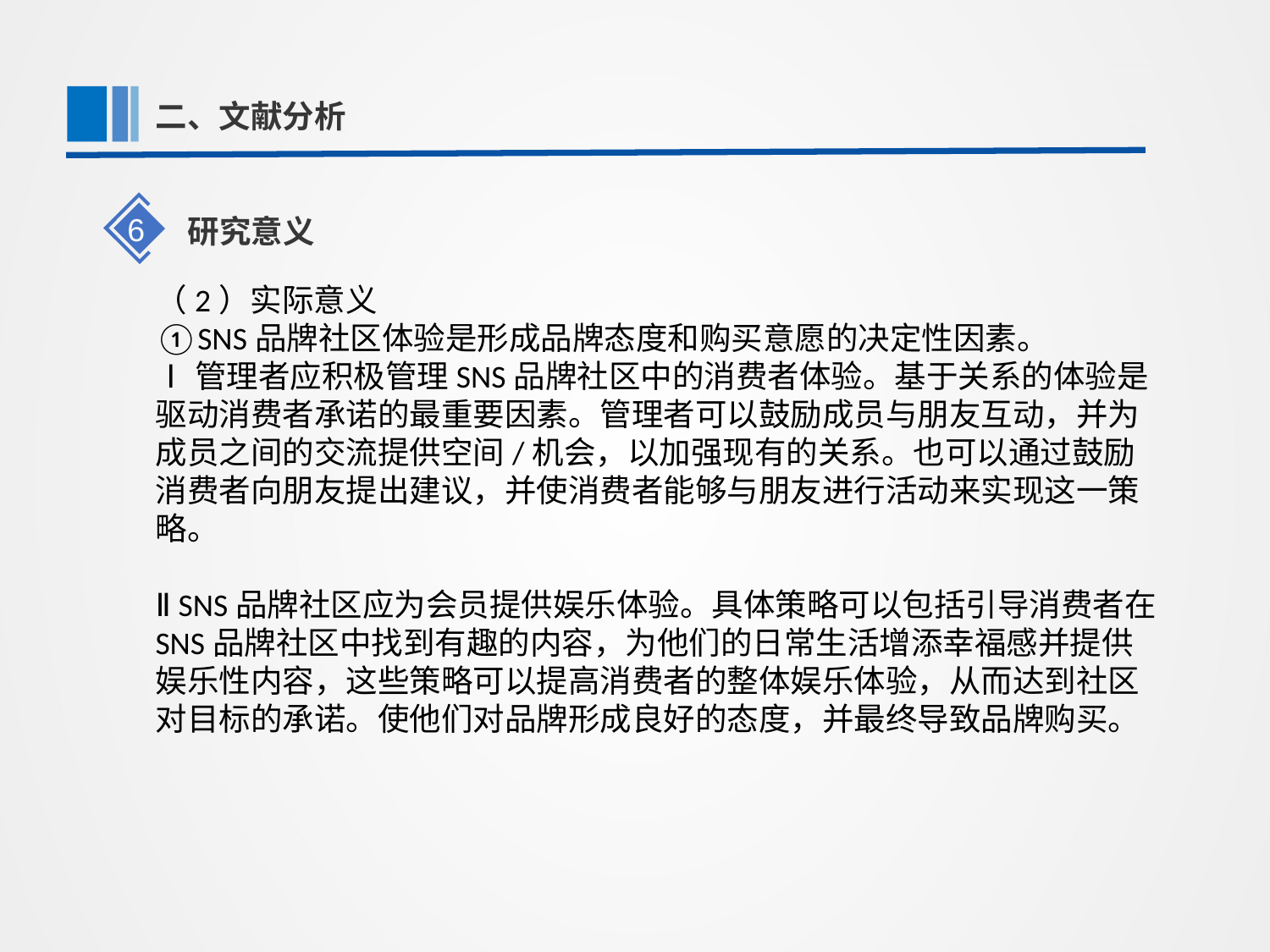

第一部分

二、文献分析

6
研究意义
（2）实际意义
①SNS品牌社区体验是形成品牌态度和购买意愿的决定性因素。
Ⅰ管理者应积极管理SNS品牌社区中的消费者体验。基于关系的体验是驱动消费者承诺的最重要因素。管理者可以鼓励成员与朋友互动，并为成员之间的交流提供空间/机会，以加强现有的关系。也可以通过鼓励消费者向朋友提出建议，并使消费者能够与朋友进行活动来实现这一策略。

Ⅱ SNS品牌社区应为会员提供娱乐体验。具体策略可以包括引导消费者在SNS品牌社区中找到有趣的内容，为他们的日常生活增添幸福感并提供娱乐性内容，这些策略可以提高消费者的整体娱乐体验，从而达到社区对目标的承诺。使他们对品牌形成良好的态度，并最终导致品牌购买。